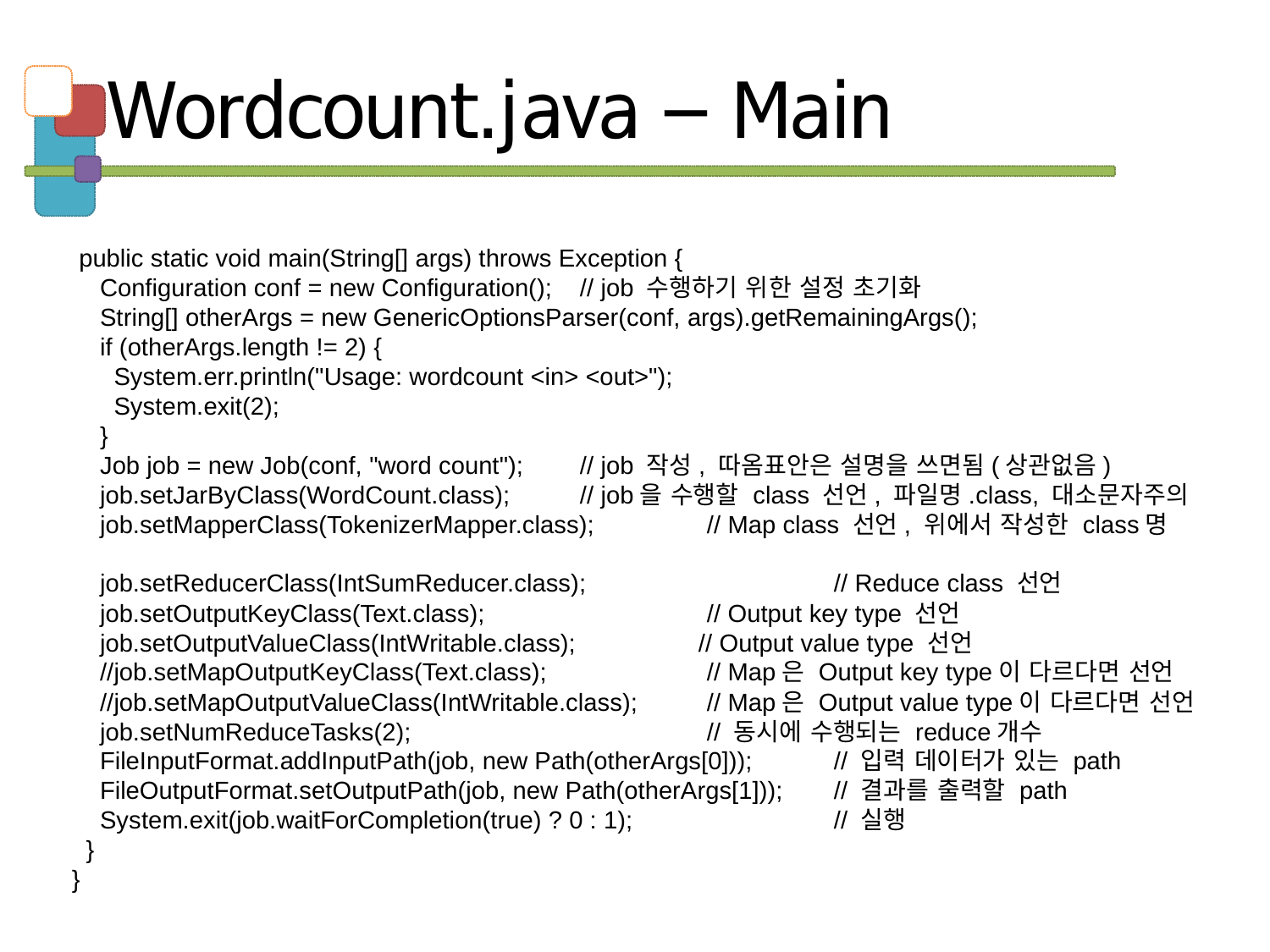

Wordcount.java – Main
 public static void main(String[] args) throws Exception {
    Configuration conf = new Configuration();	// job 수행하기 위한 설정 초기화
    String[] otherArgs = new GenericOptionsParser(conf, args).getRemainingArgs();
    if (otherArgs.length != 2) {
      System.err.println("Usage: wordcount <in> <out>");
      System.exit(2);
    }
    Job job = new Job(conf, "word count");	// job 작성, 따옴표안은 설명을 쓰면됨(상관없음)
    job.setJarByClass(WordCount.class);	// job을 수행할 class 선언, 파일명.class, 대소문자주의
    job.setMapperClass(TokenizerMapper.class);	// Map class 선언, 위에서 작성한 class명

    job.setReducerClass(IntSumReducer.class);		// Reduce class 선언
    job.setOutputKeyClass(Text.class);		// Output key type 선언
    job.setOutputValueClass(IntWritable.class);	                 // Output value type 선언
    //job.setMapOutputKeyClass(Text.class);		// Map은 Output key type이 다르다면 선언
    //job.setMapOutputValueClass(IntWritable.class);	// Map은 Output value type이 다르다면 선언
    job.setNumReduceTasks(2);			// 동시에 수행되는 reduce개수
    FileInputFormat.addInputPath(job, new Path(otherArgs[0]));	// 입력 데이터가 있는 path
    FileOutputFormat.setOutputPath(job, new Path(otherArgs[1]));	// 결과를 출력할 path
    System.exit(job.waitForCompletion(true) ? 0 : 1);		// 실행
  }
}